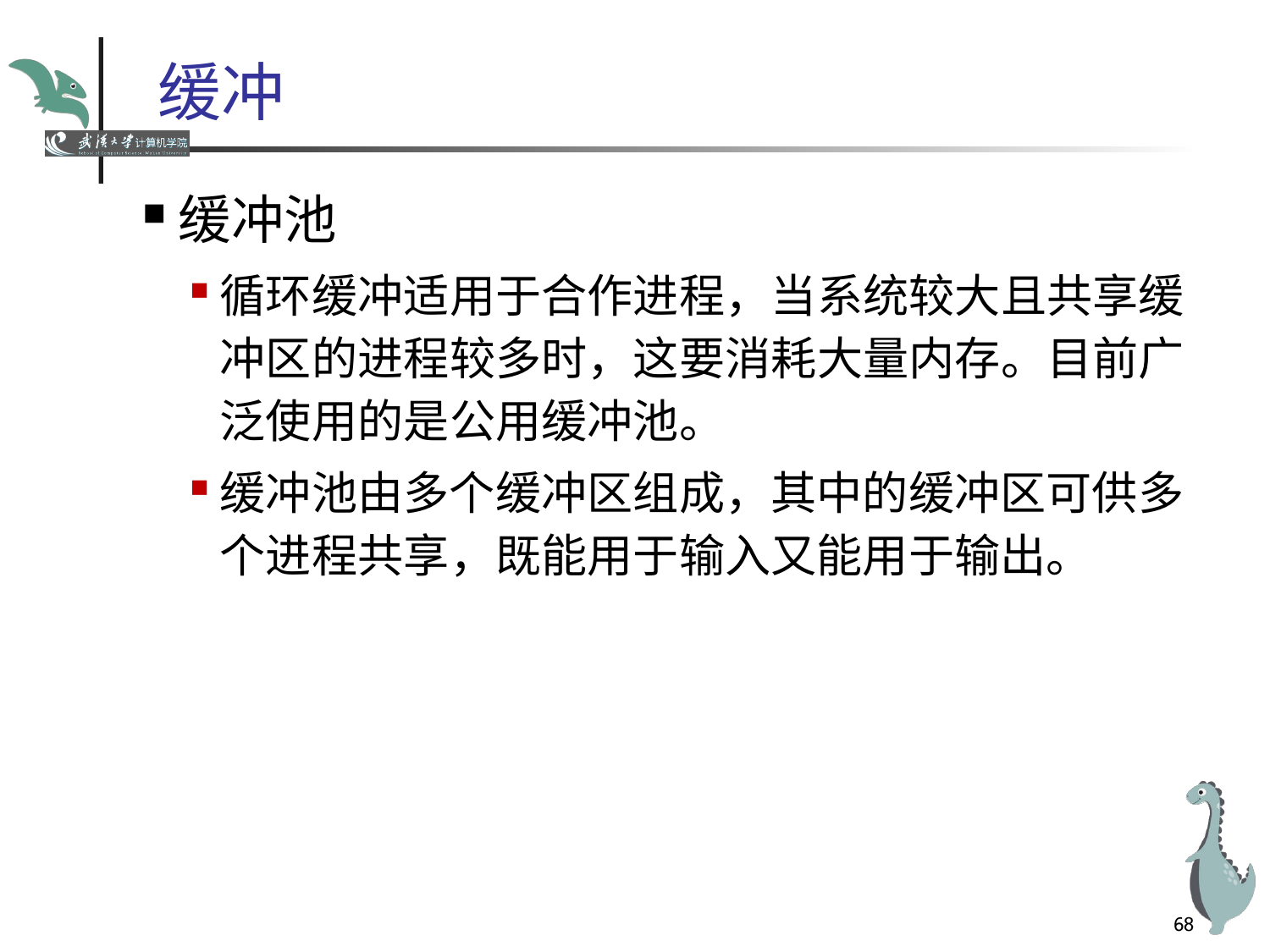

# 缓冲
缓冲池
循环缓冲适用于合作进程，当系统较大且共享缓冲区的进程较多时，这要消耗大量内存。目前广泛使用的是公用缓冲池。
缓冲池由多个缓冲区组成，其中的缓冲区可供多个进程共享，既能用于输入又能用于输出。
68